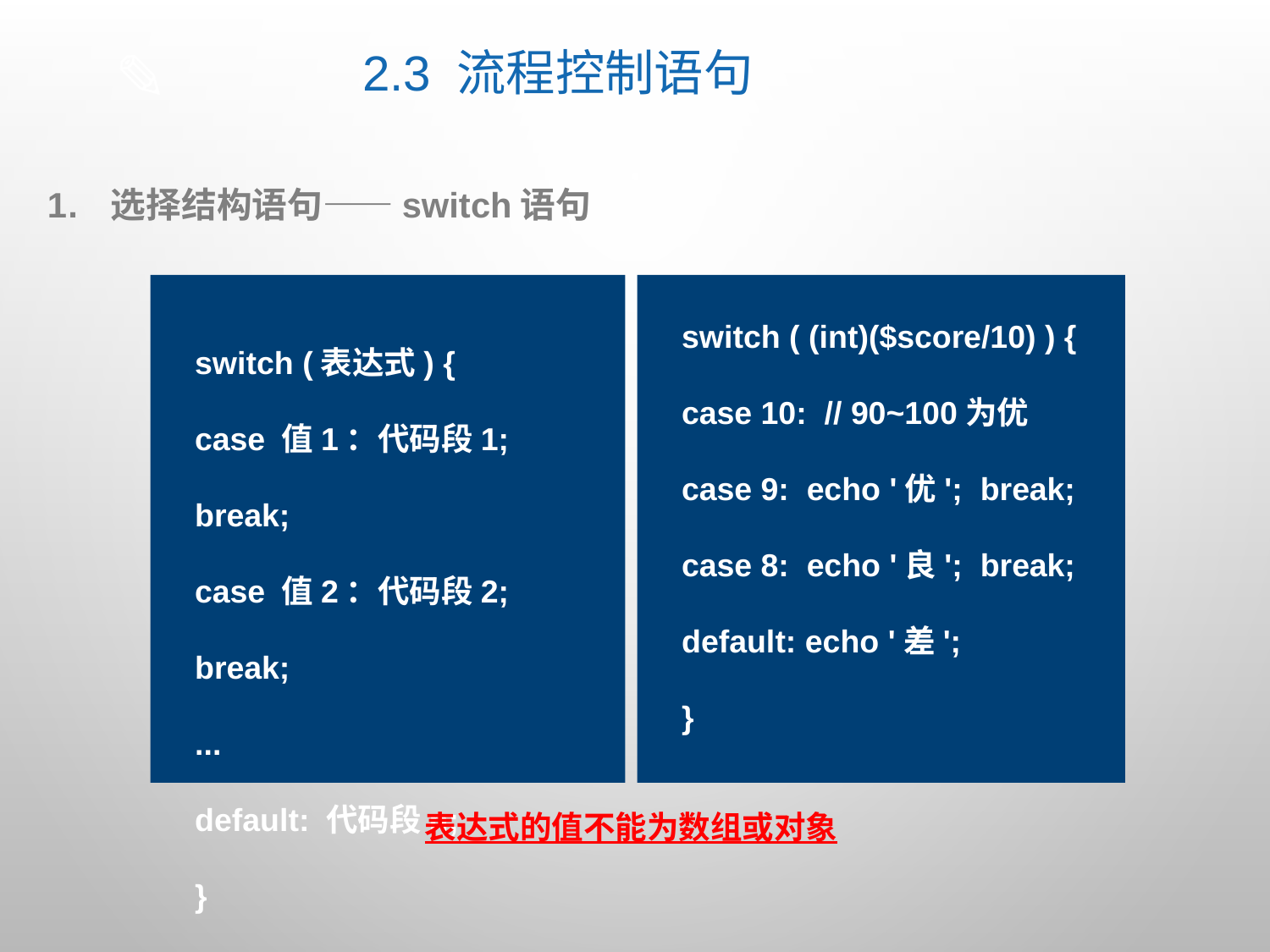

# 2.3 流程控制语句
选择结构语句——switch语句
switch ( (int)($score/10) ) {
case 10:  // 90~100为优
case 9:  echo '优';  break;
case 8:  echo '良';  break;
default: echo '差';
}

switch (表达式) {
case 值1：代码段1; break;
case 值2：代码段2; break;
...
default: 代码段n;
}
表达式的值不能为数组或对象